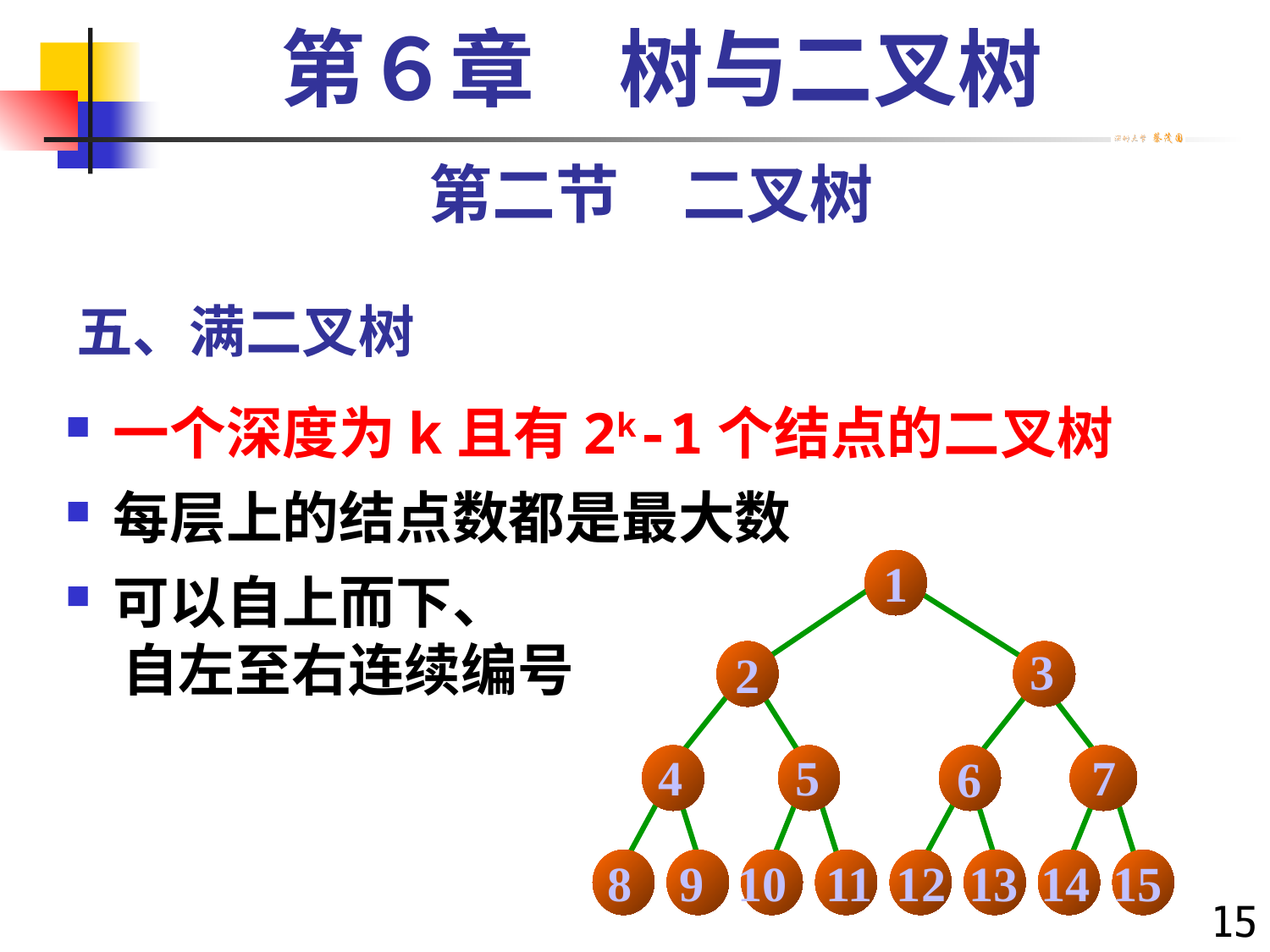

第６章　树与二叉树
第二节　二叉树
# 五、满二叉树
一个深度为k且有2k-1个结点的二叉树
每层上的结点数都是最大数
可以自上而下、
　自左至右连续编号
1

3
2

4
5
7

6

8
9
10
11
12
13
14
15

15